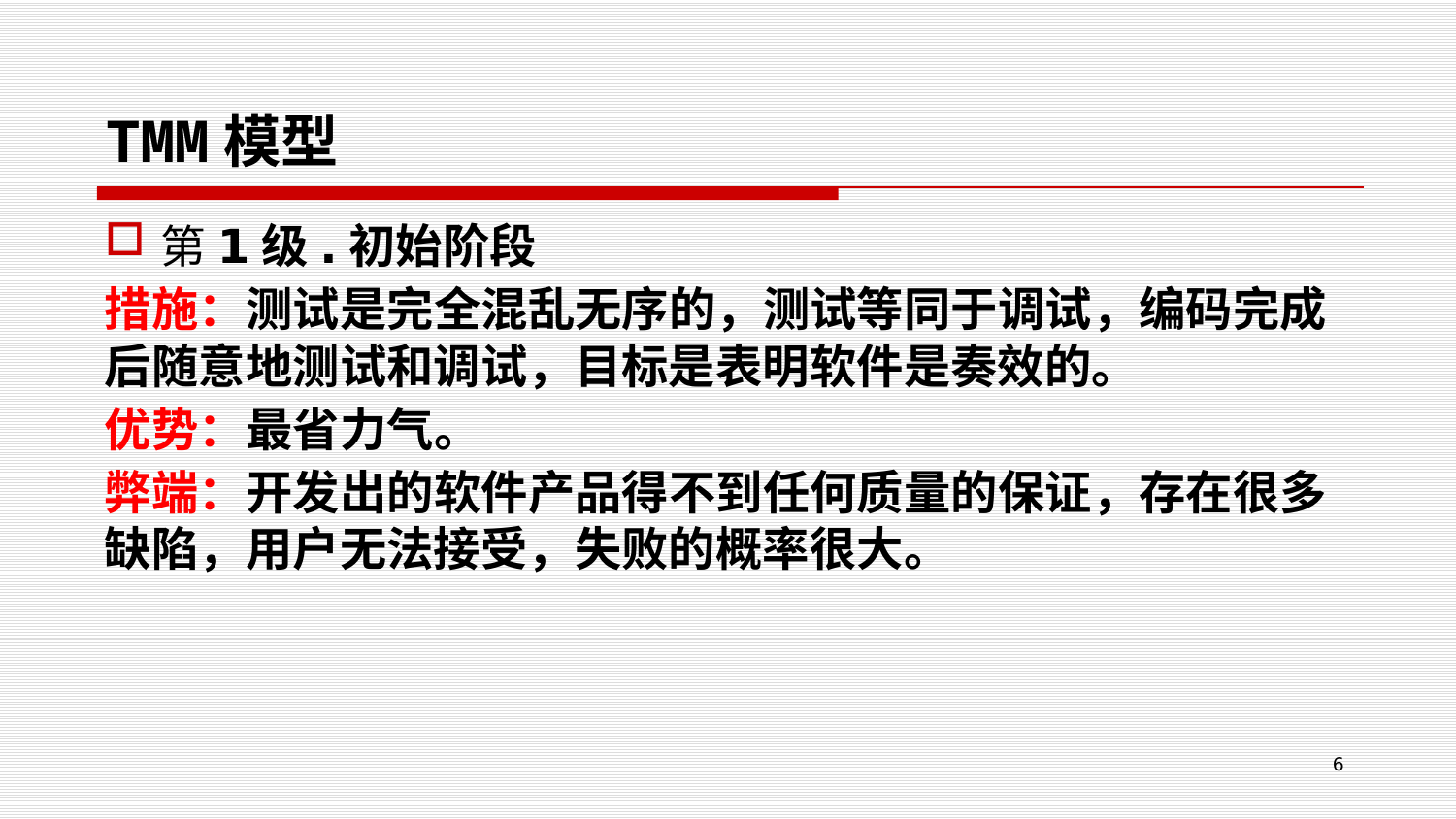

# TMM模型
第1级.初始阶段
措施：测试是完全混乱无序的，测试等同于调试，编码完成后随意地测试和调试，目标是表明软件是奏效的。
优势：最省力气。
弊端：开发出的软件产品得不到任何质量的保证，存在很多缺陷，用户无法接受，失败的概率很大。

6